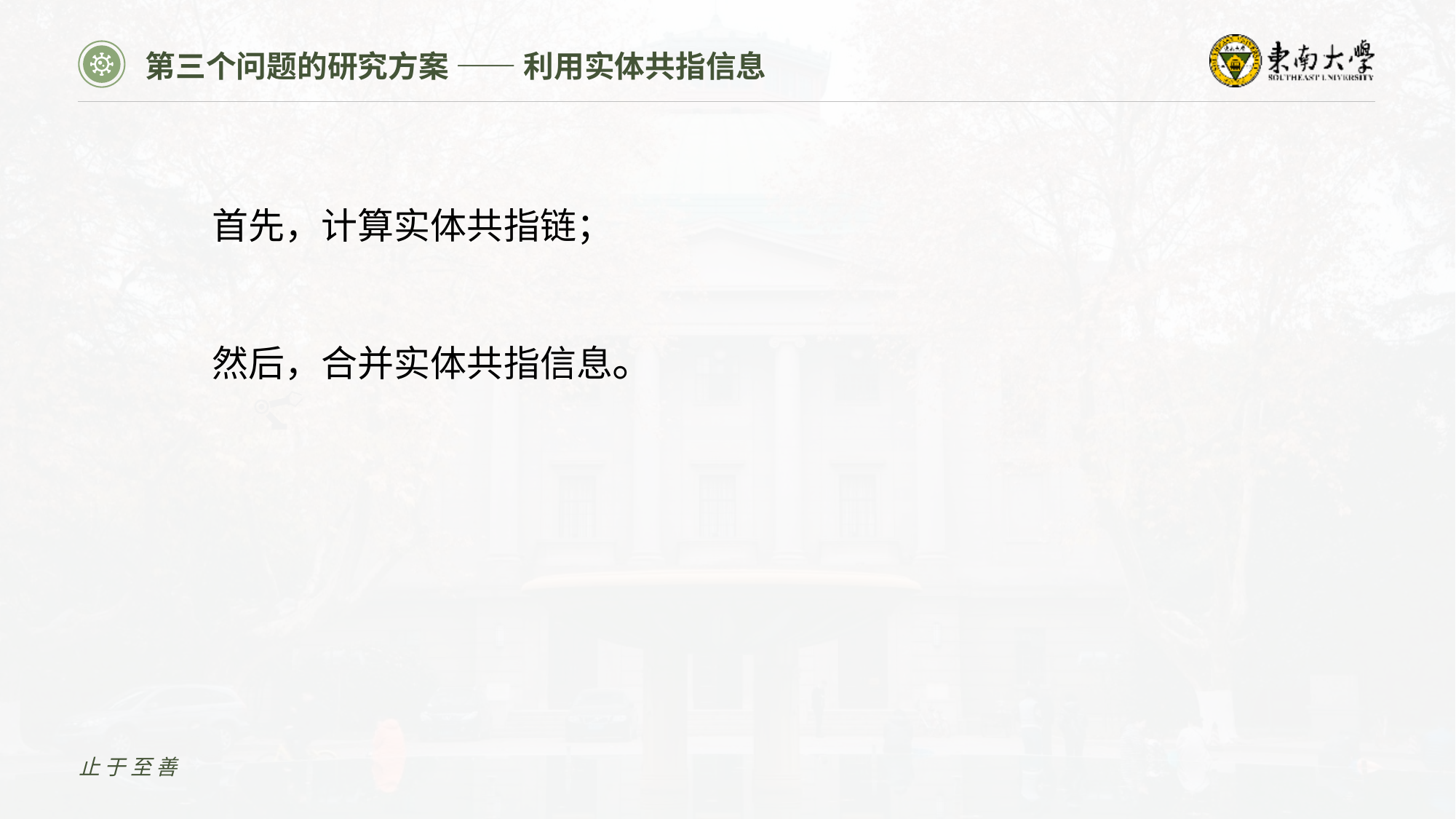

第三个问题的研究方案 —— 利用实体共指信息
首先，计算实体共指链；

然后，合并实体共指信息。

止于至善
20